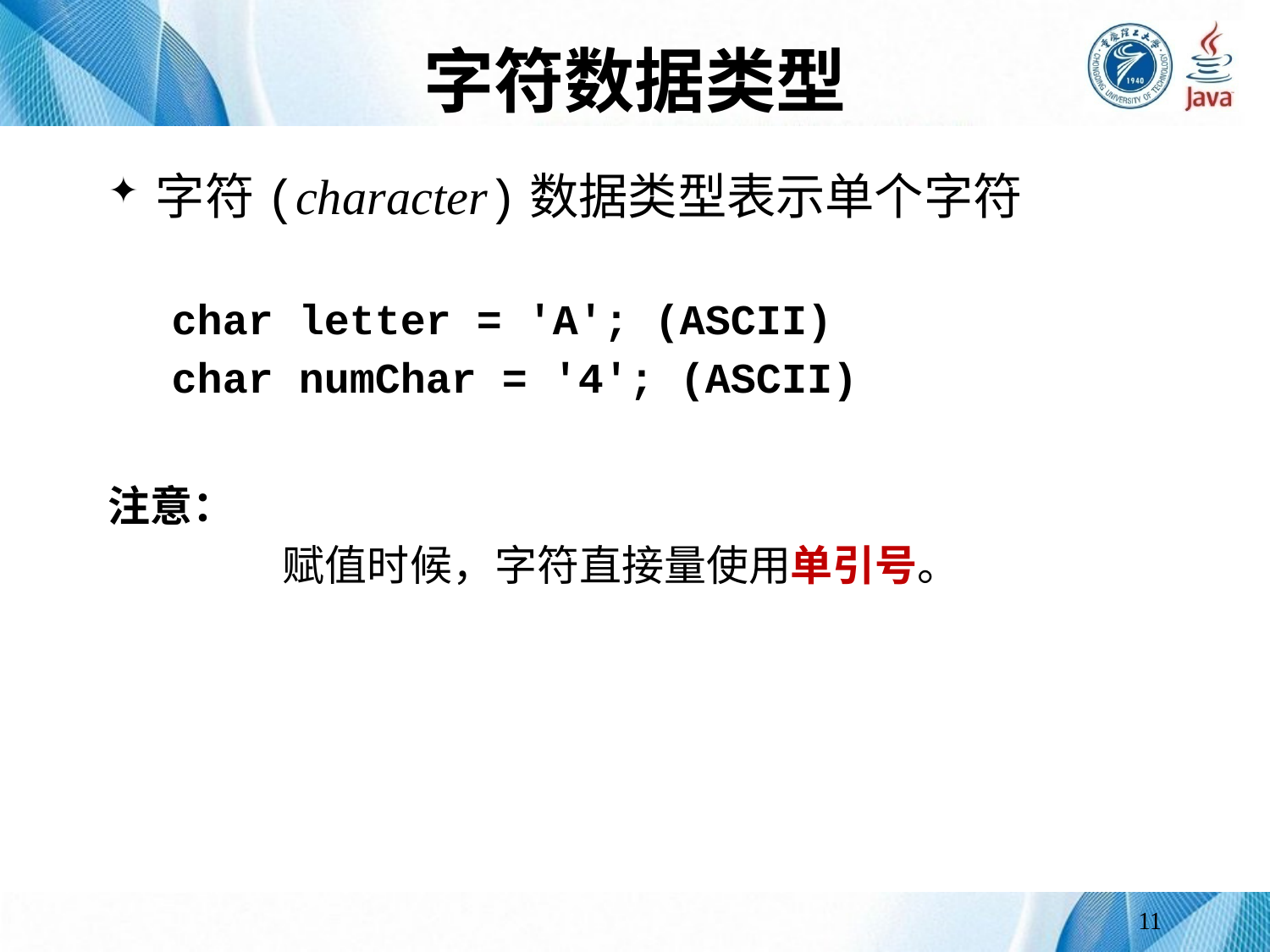

# 字符数据类型
字符(character)数据类型表示单个字符

char letter = 'A'; (ASCII)
char numChar = '4'; (ASCII)

注意：
		赋值时候，字符直接量使用单引号。
11